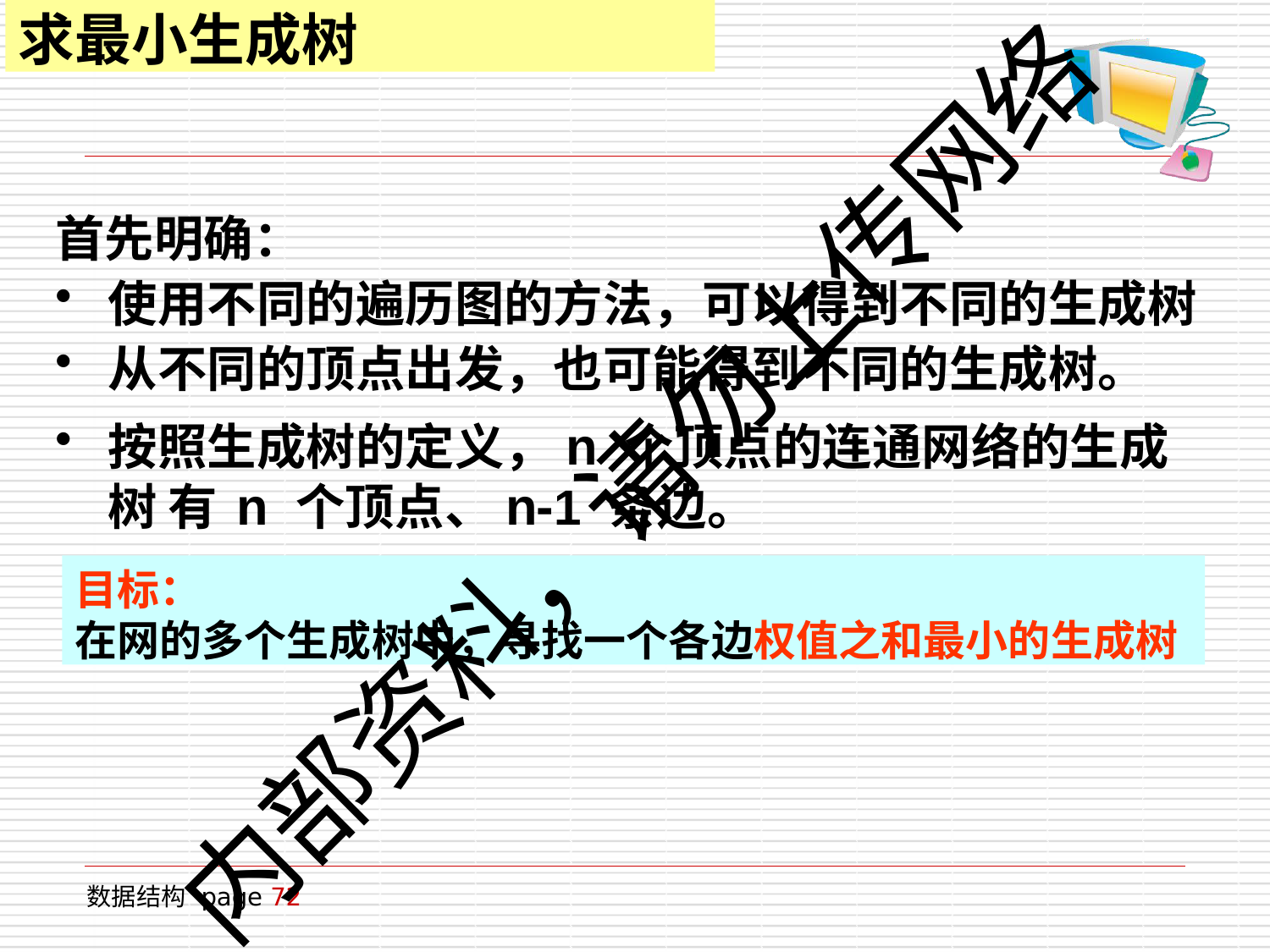

# 求最小生成树

首先明确：
使用不同的遍历图的方法，可以得到不同的生成树
从不同的顶点出发，也可能得到不同的生成树。
按照生成树的定义，n 个顶点的连通网络的生成树 有	n 个顶点、n-1 条边。
内部资料，请勿上传网络
目标：
在网的多个生成树中，寻找一个各边权值之和最小的生成树

数据结构 page 72